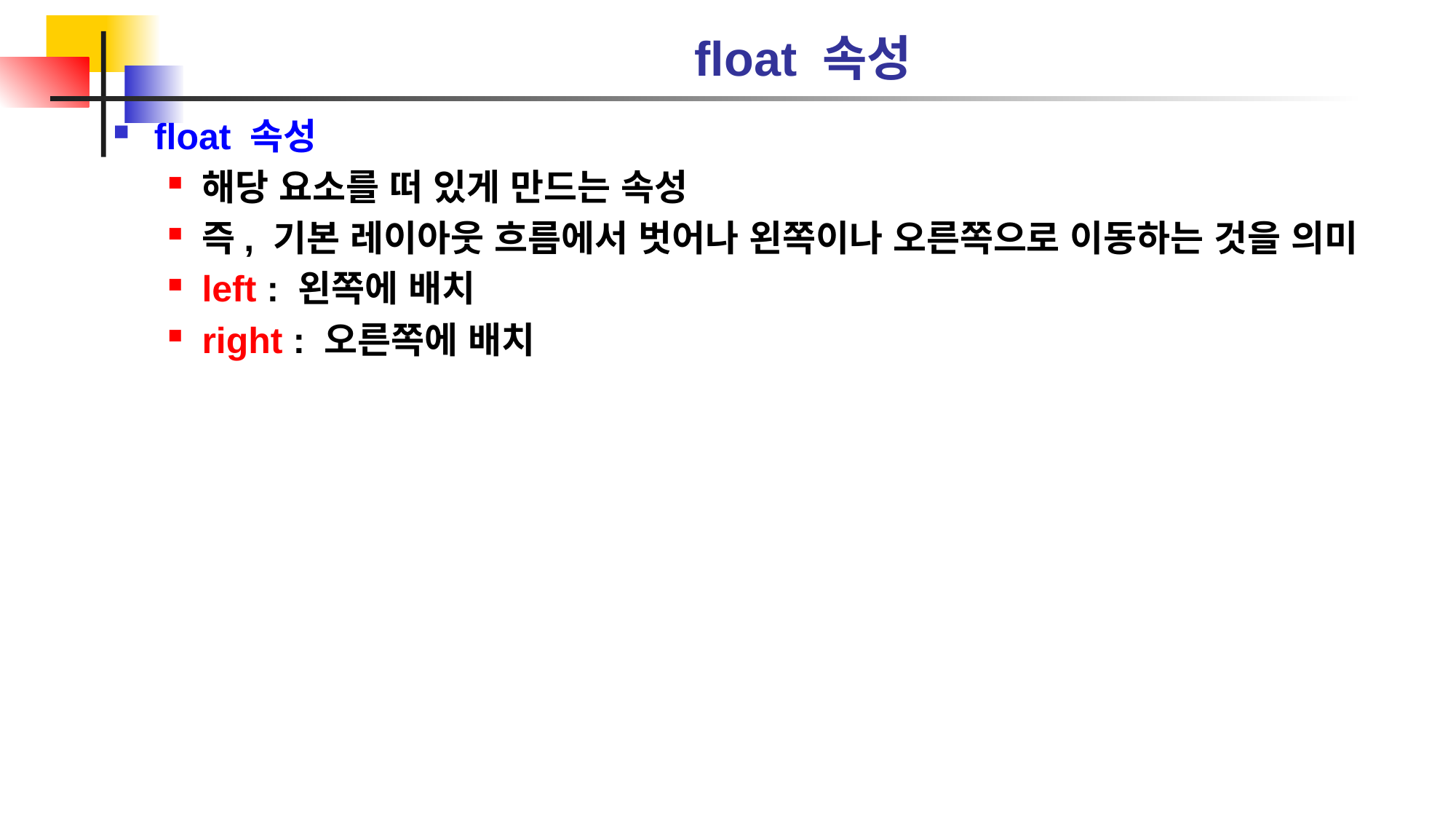

# float 속성
float 속성
해당 요소를 떠 있게 만드는 속성
즉, 기본 레이아웃 흐름에서 벗어나 왼쪽이나 오른쪽으로 이동하는 것을 의미
left : 왼쪽에 배치
right : 오른쪽에 배치